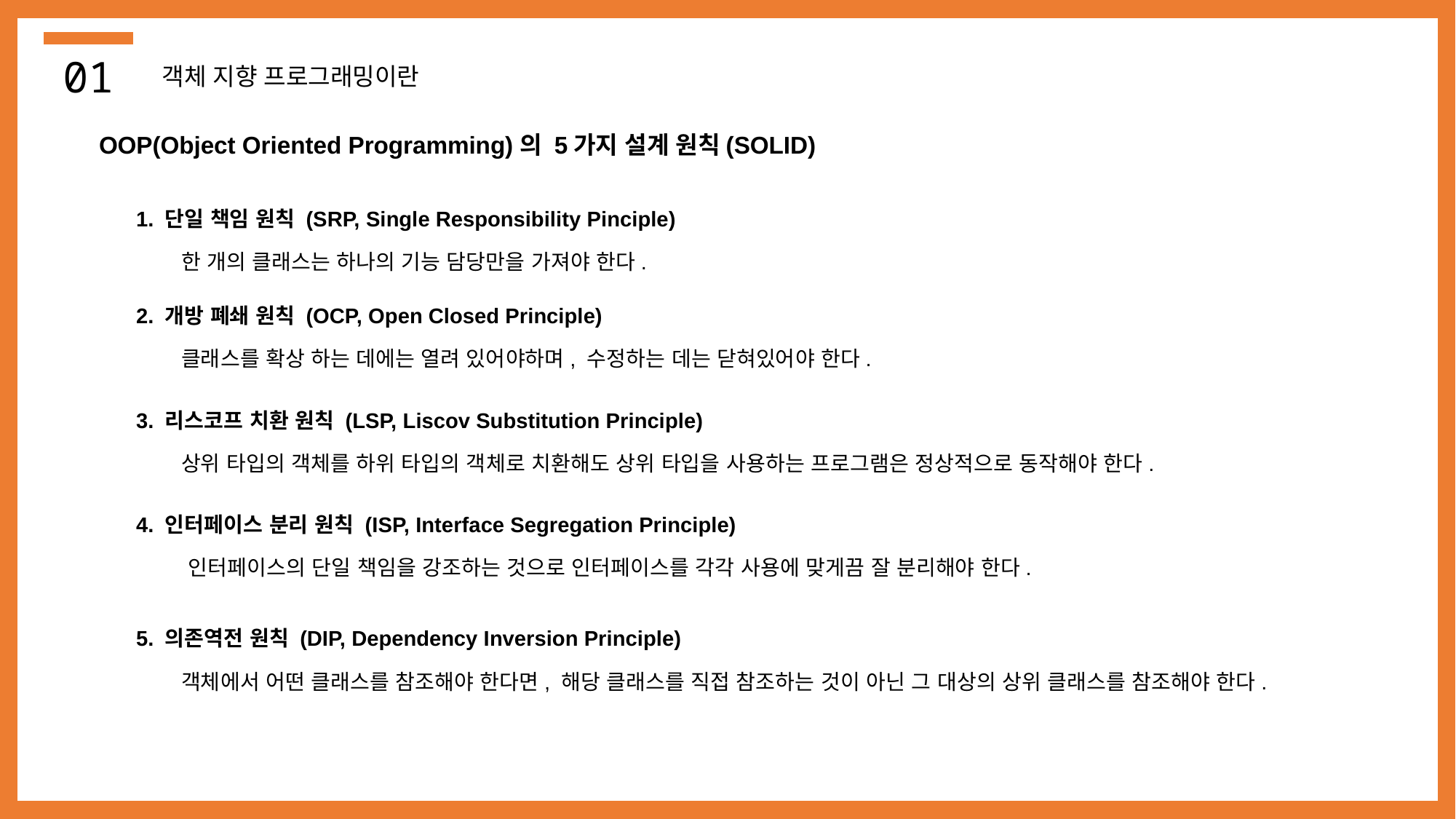

01

객체 지향 프로그래밍이란
OOP(Object Oriented Programming)의 5가지 설계 원칙(SOLID)
1. 단일 책임 원칙 (SRP, Single Responsibility Pinciple)
한 개의 클래스는 하나의 기능 담당만을 가져야 한다.
2. 개방 폐쇄 원칙 (OCP, Open Closed Principle)
클래스를 확상 하는 데에는 열려 있어야하며, 수정하는 데는 닫혀있어야 한다.
3. 리스코프 치환 원칙 (LSP, Liscov Substitution Principle)
상위 타입의 객체를 하위 타입의 객체로 치환해도 상위 타입을 사용하는 프로그램은 정상적으로 동작해야 한다.
4. 인터페이스 분리 원칙 (ISP, Interface Segregation Principle)
인터페이스의 단일 책임을 강조하는 것으로 인터페이스를 각각 사용에 맞게끔 잘 분리해야 한다.
5. 의존역전 원칙 (DIP, Dependency Inversion Principle)
객체에서 어떤 클래스를 참조해야 한다면, 해당 클래스를 직접 참조하는 것이 아닌 그 대상의 상위 클래스를 참조해야 한다.